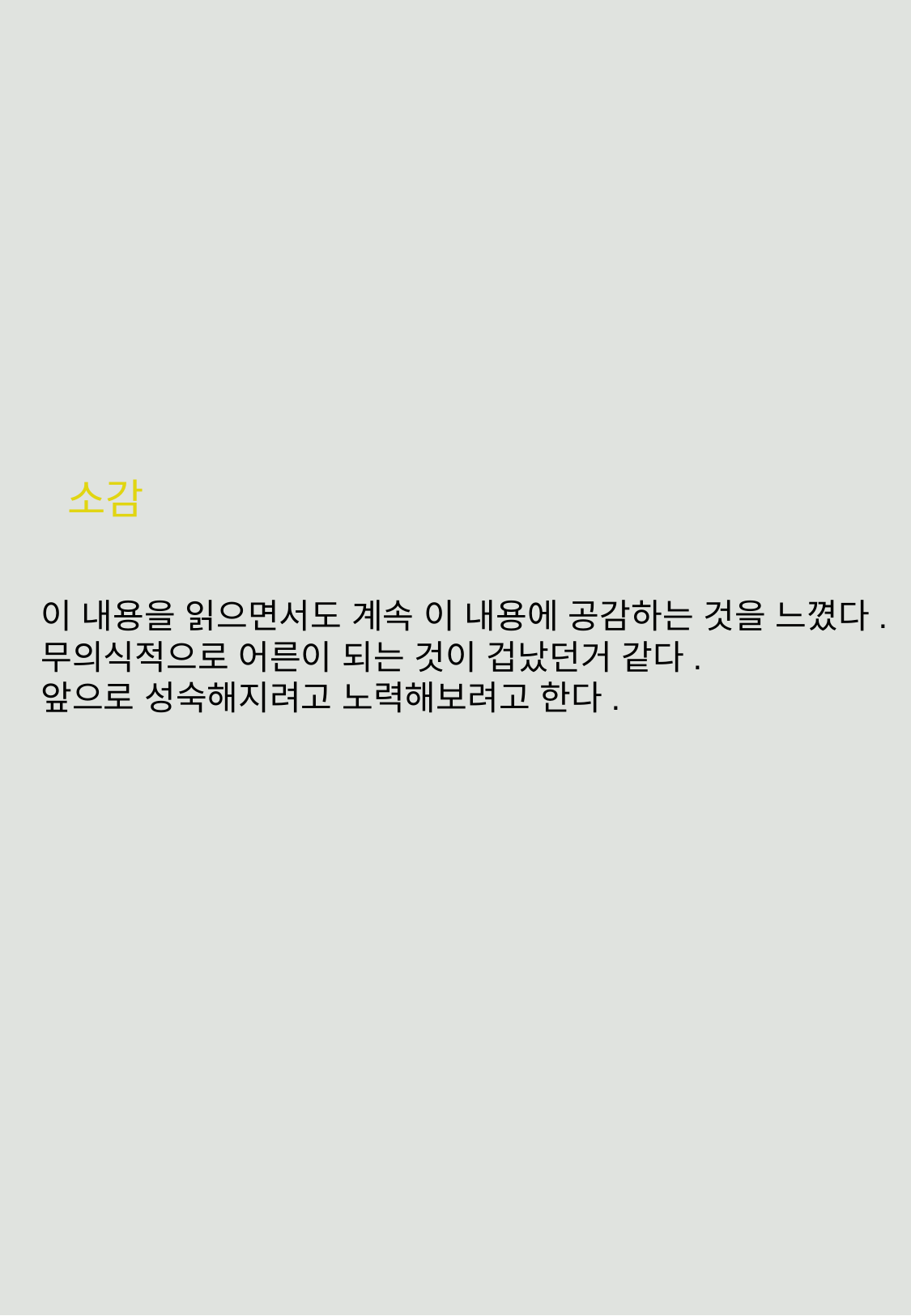

소감
이 내용을 읽으면서도 계속 이 내용에 공감하는 것을 느꼈다.
무의식적으로 어른이 되는 것이 겁났던거 같다.
앞으로 성숙해지려고 노력해보려고 한다.